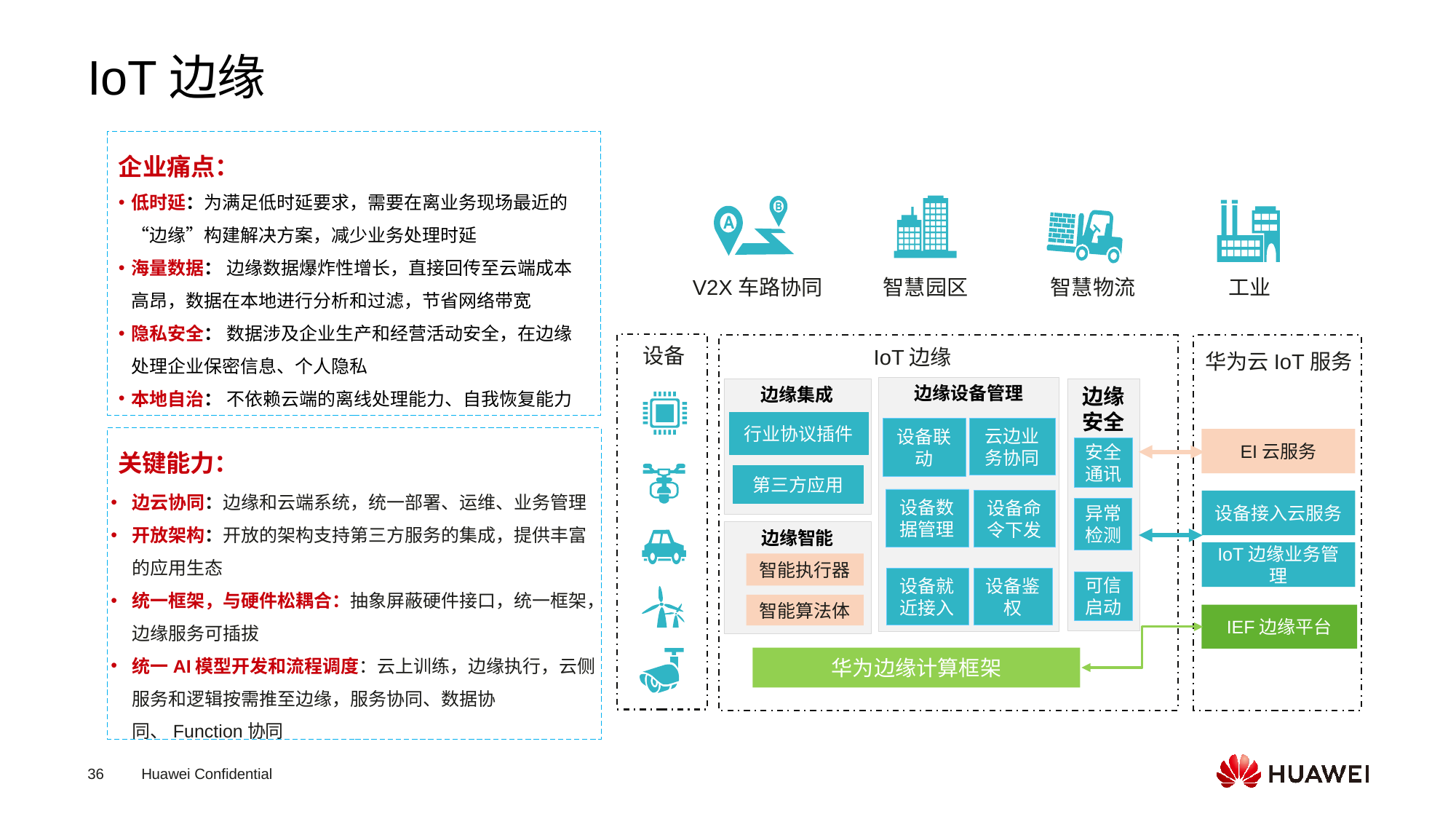

# IoT边缘
企业痛点：
低时延：为满足低时延要求，需要在离业务现场最近的“边缘”构建解决方案，减少业务处理时延
海量数据： 边缘数据爆炸性增长，直接回传至云端成本高昂，数据在本地进行分析和过滤，节省网络带宽
隐私安全： 数据涉及企业生产和经营活动安全，在边缘处理企业保密信息、个人隐私
本地自治： 不依赖云端的离线处理能力、自我恢复能力

V2X车路协同
智慧园区
智慧物流
工业

设备
IoT边缘
华为云IoT服务
边缘设备管理
设备联动
云边业务协同
设备数据管理
设备命令下发
设备就近接入
设备鉴权
边缘集成
行业协议插件
第三方应用
边缘安全
安全通讯
异常检测
可信启动

关键能力：

EI云服务
设备接入云服务
IoT边缘业务管理
IEF边缘平台

边云协同：边缘和云端系统，统一部署、运维、业务管理
开放架构：开放的架构支持第三方服务的集成，提供丰富的应用生态
统一框架，与硬件松耦合：抽象屏蔽硬件接口，统一框架，边缘服务可插拔
统一AI模型开发和流程调度：云上训练，边缘执行，云侧服务和逻辑按需推至边缘，服务协同、数据协同、Function协同
边缘智能
智能执行器
智能算法体

华为边缘计算框架